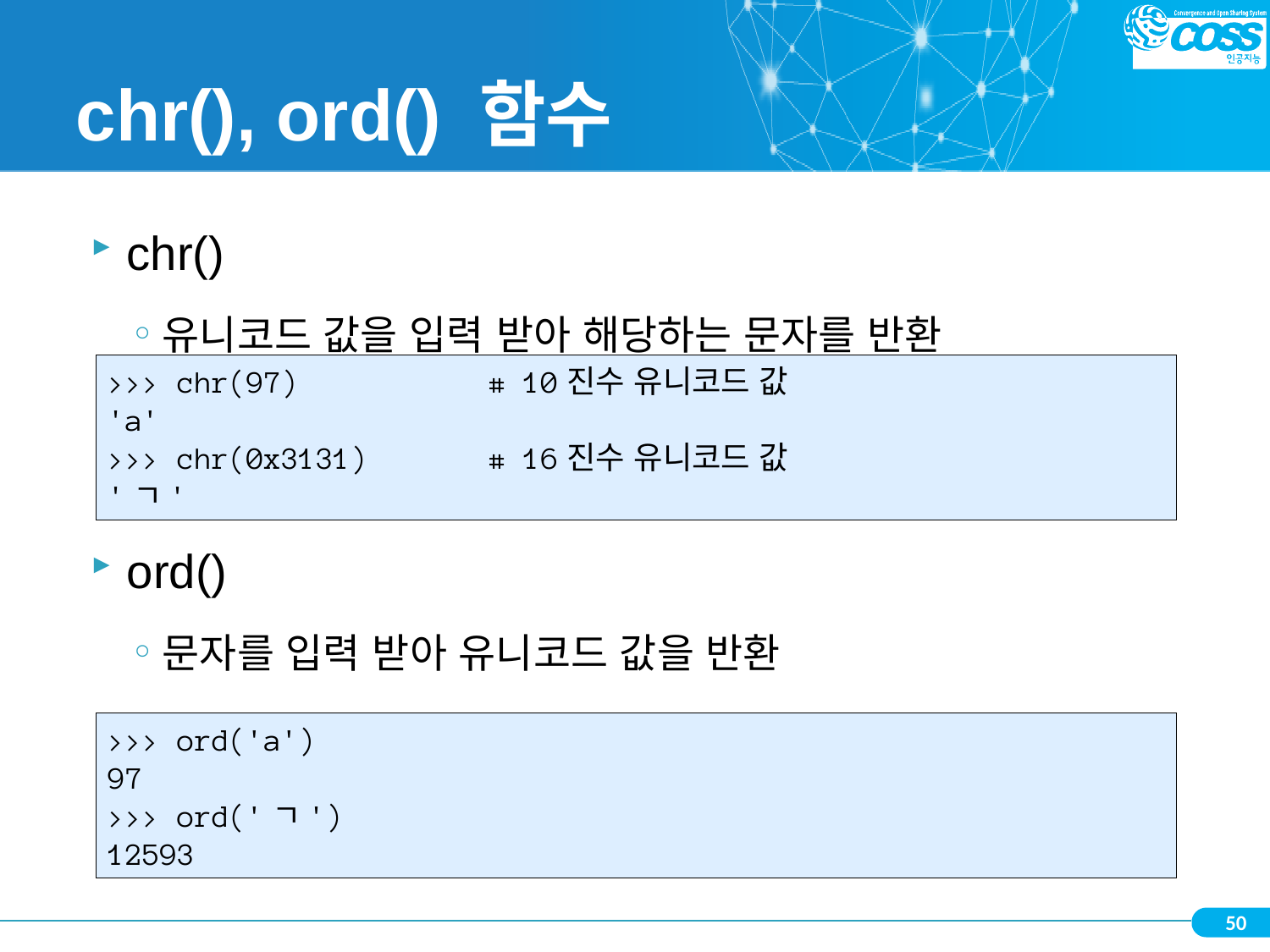

# chr(), ord() 함수
chr()
유니코드 값을 입력 받아 해당하는 문자를 반환

ord()
문자를 입력 받아 유니코드 값을 반환
>>> chr(97)		# 10진수 유니코드 값
'a'
>>> chr(0x3131) 	# 16진수 유니코드 값
'ㄱ'
>>> ord('a')
97
>>> ord('ㄱ')
12593